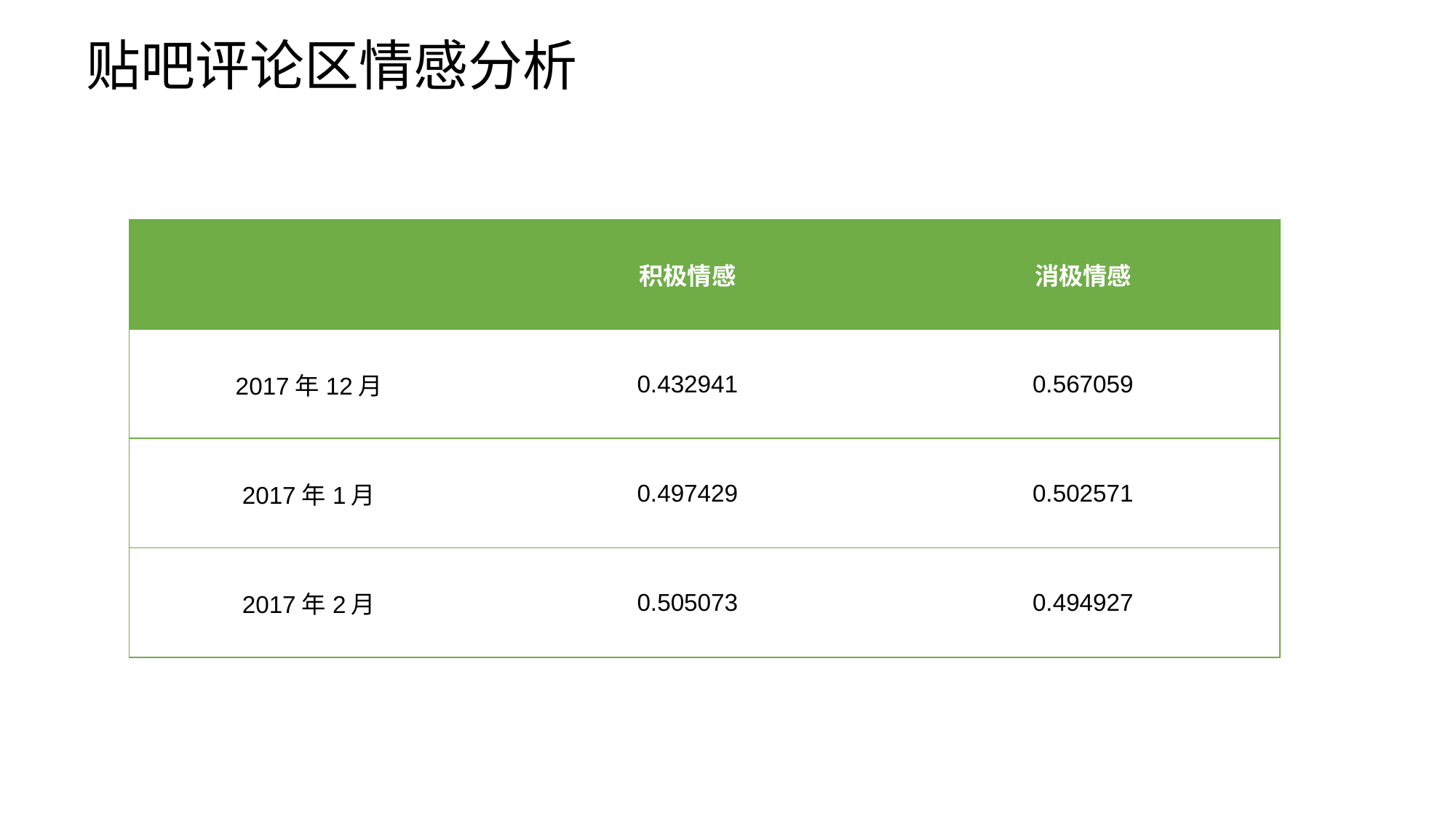

贴吧评论区情感分析
|  | 积极情感 | 消极情感 |
| --- | --- | --- |
| 2017年12月 | 0.432941 | 0.567059 |
| 2017年1月 | 0.497429 | 0.502571 |
| 2017年2月 | 0.505073 | 0.494927 |